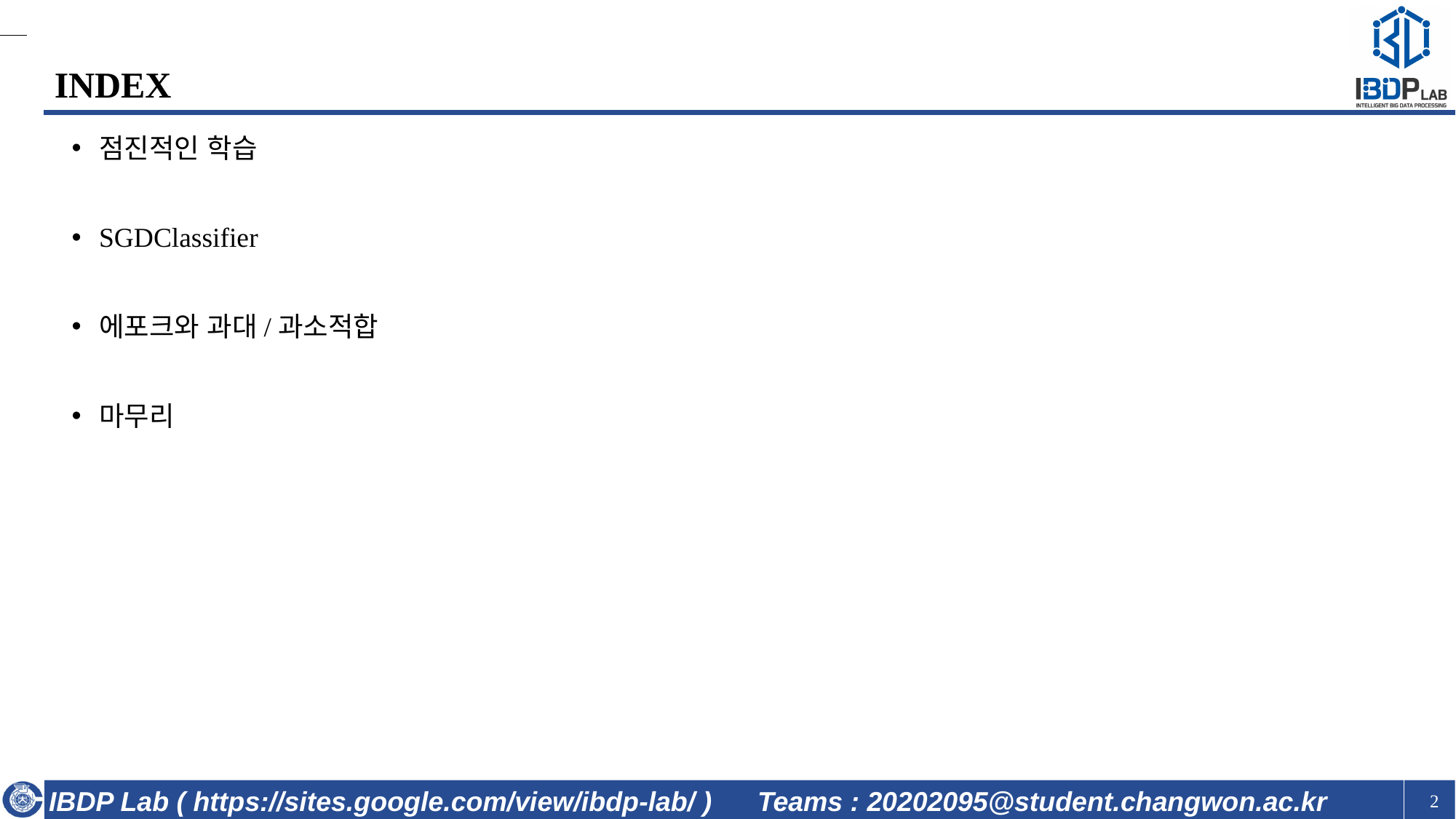

# INDEX
점진적인 학습

SGDClassifier

에포크와 과대/과소적합

마무리
2